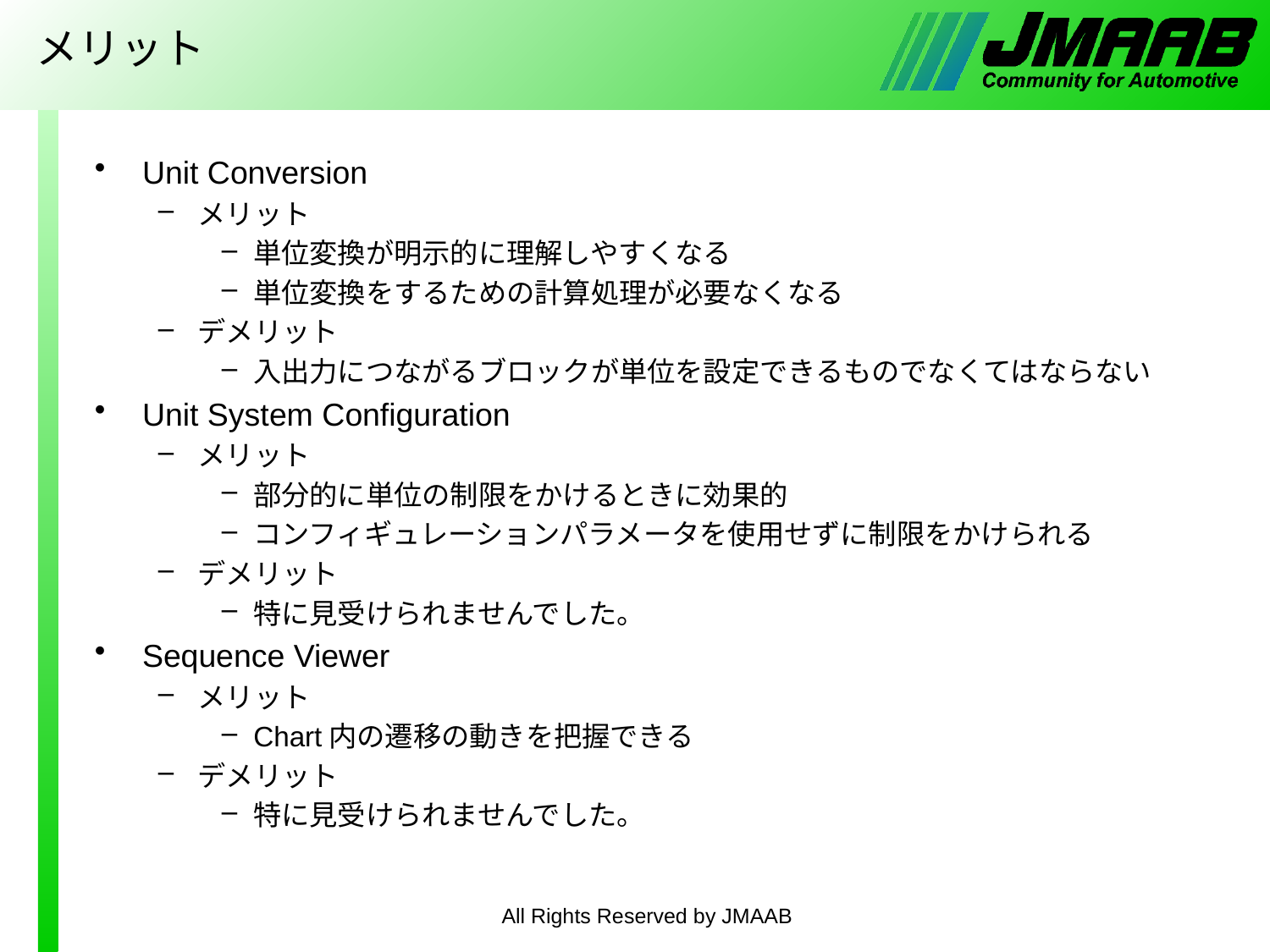

# メリット
Unit Conversion
メリット
単位変換が明示的に理解しやすくなる
単位変換をするための計算処理が必要なくなる
デメリット
入出力につながるブロックが単位を設定できるものでなくてはならない
Unit System Configuration
メリット
部分的に単位の制限をかけるときに効果的
コンフィギュレーションパラメータを使用せずに制限をかけられる
デメリット
特に見受けられませんでした。
Sequence Viewer
メリット
Chart内の遷移の動きを把握できる
デメリット
特に見受けられませんでした。